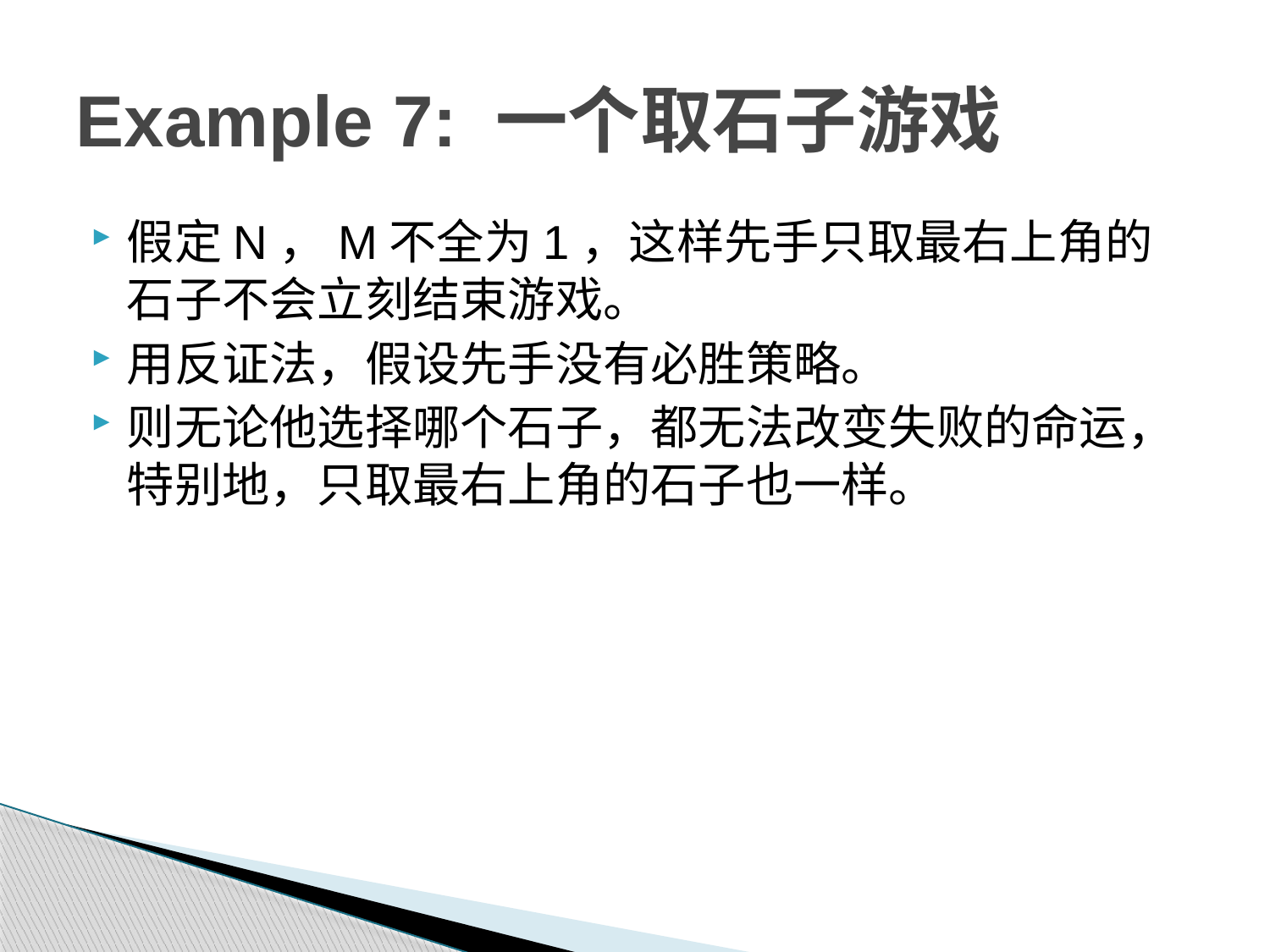

# Example 7: 一个取石子游戏
假定N，M不全为1，这样先手只取最右上角的石子不会立刻结束游戏。
用反证法，假设先手没有必胜策略。
则无论他选择哪个石子，都无法改变失败的命运，特别地，只取最右上角的石子也一样。